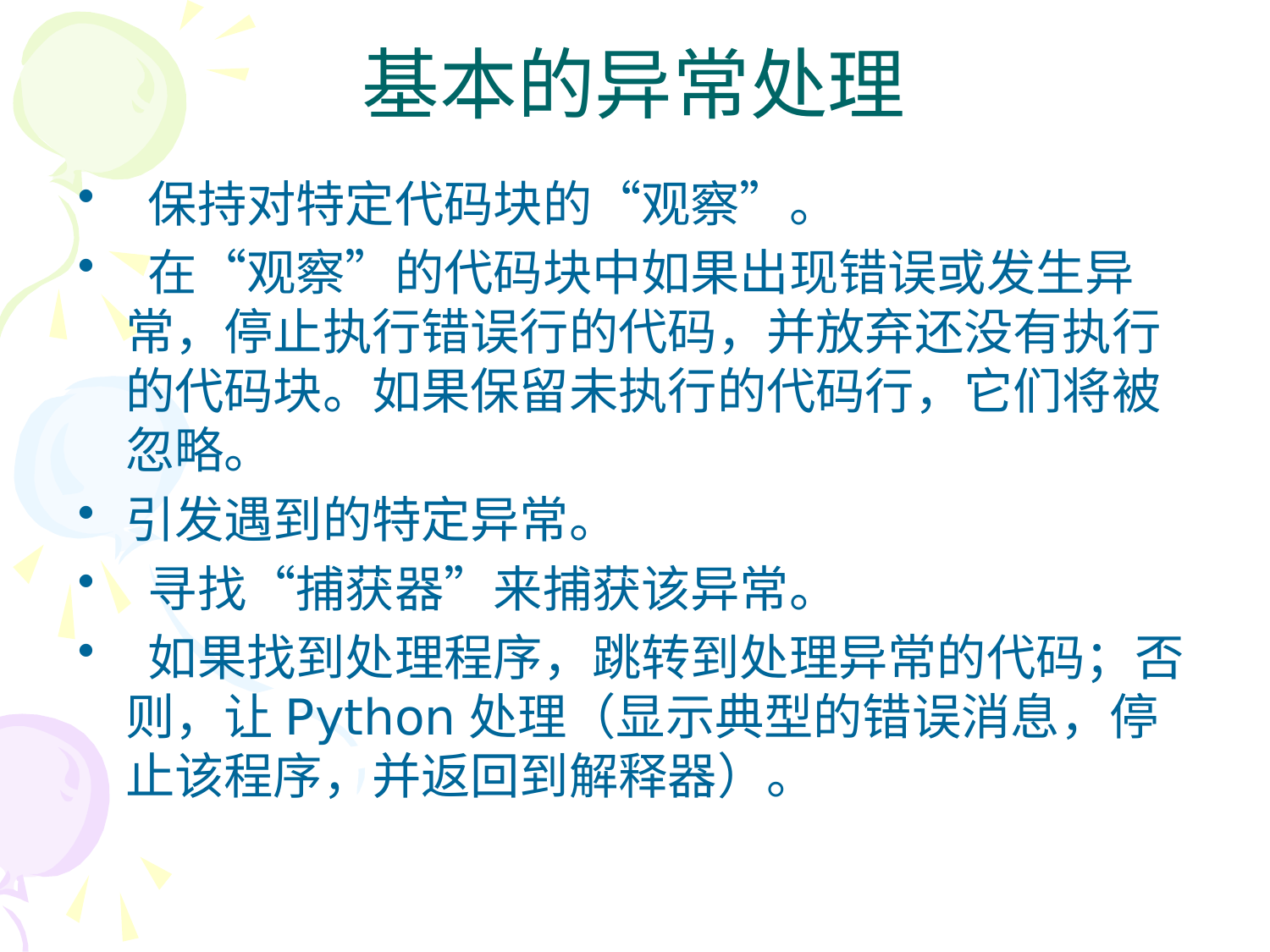

# 基本的异常处理
 保持对特定代码块的“观察”。
 在“观察”的代码块中如果出现错误或发生异常，停止执行错误行的代码，并放弃还没有执行的代码块。如果保留未执行的代码行，它们将被忽略。
引发遇到的特定异常。
 寻找“捕获器”来捕获该异常。
 如果找到处理程序，跳转到处理异常的代码；否则，让Python处理（显示典型的错误消息，停止该程序，并返回到解释器）。